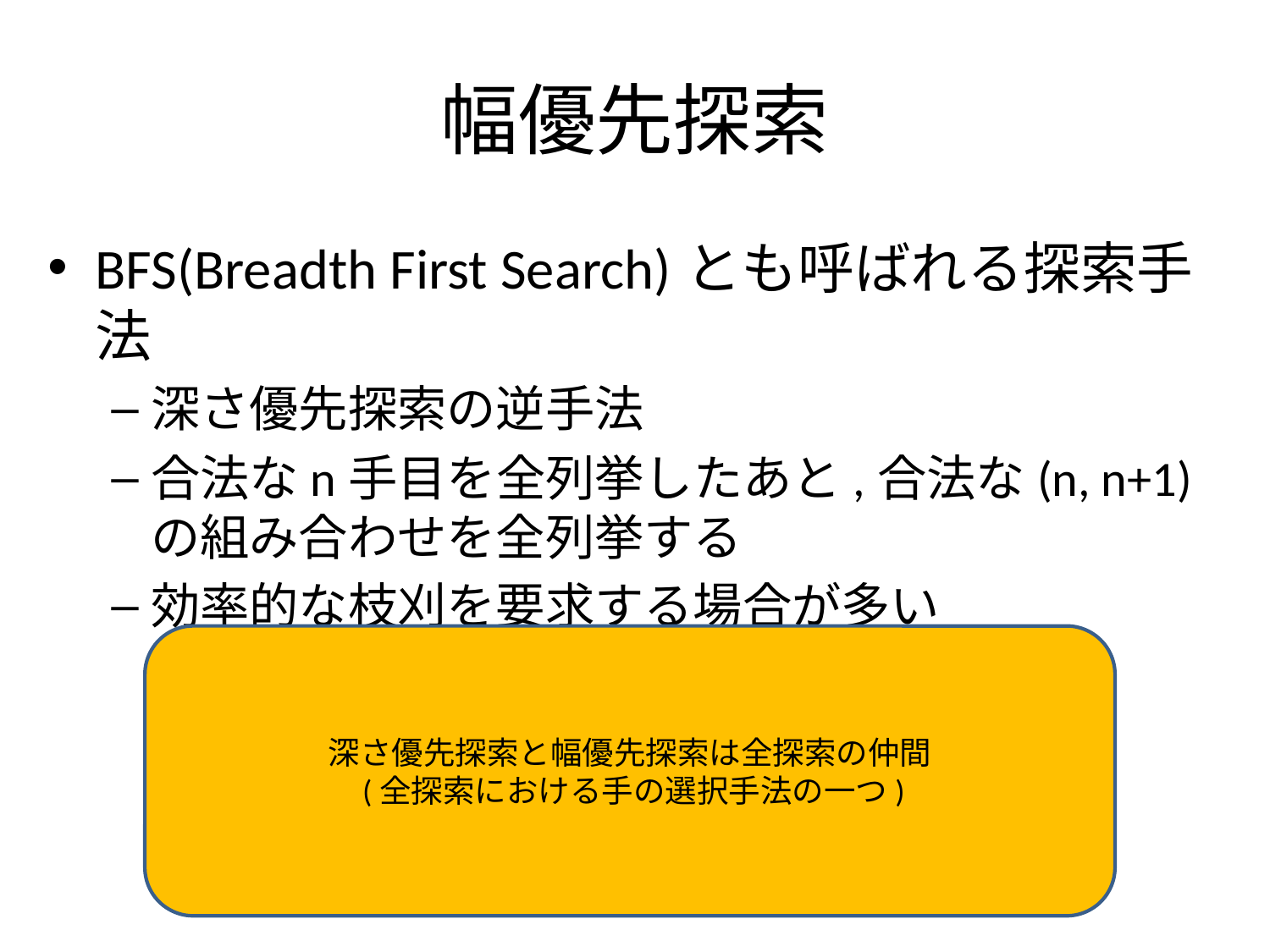

# 幅優先探索
BFS(Breadth First Search)とも呼ばれる探索手法
深さ優先探索の逆手法
合法なn手目を全列挙したあと,合法な(n, n+1)の組み合わせを全列挙する
効率的な枝刈を要求する場合が多い
深さ優先探索と幅優先探索は全探索の仲間
 (全探索における手の選択手法の一つ)